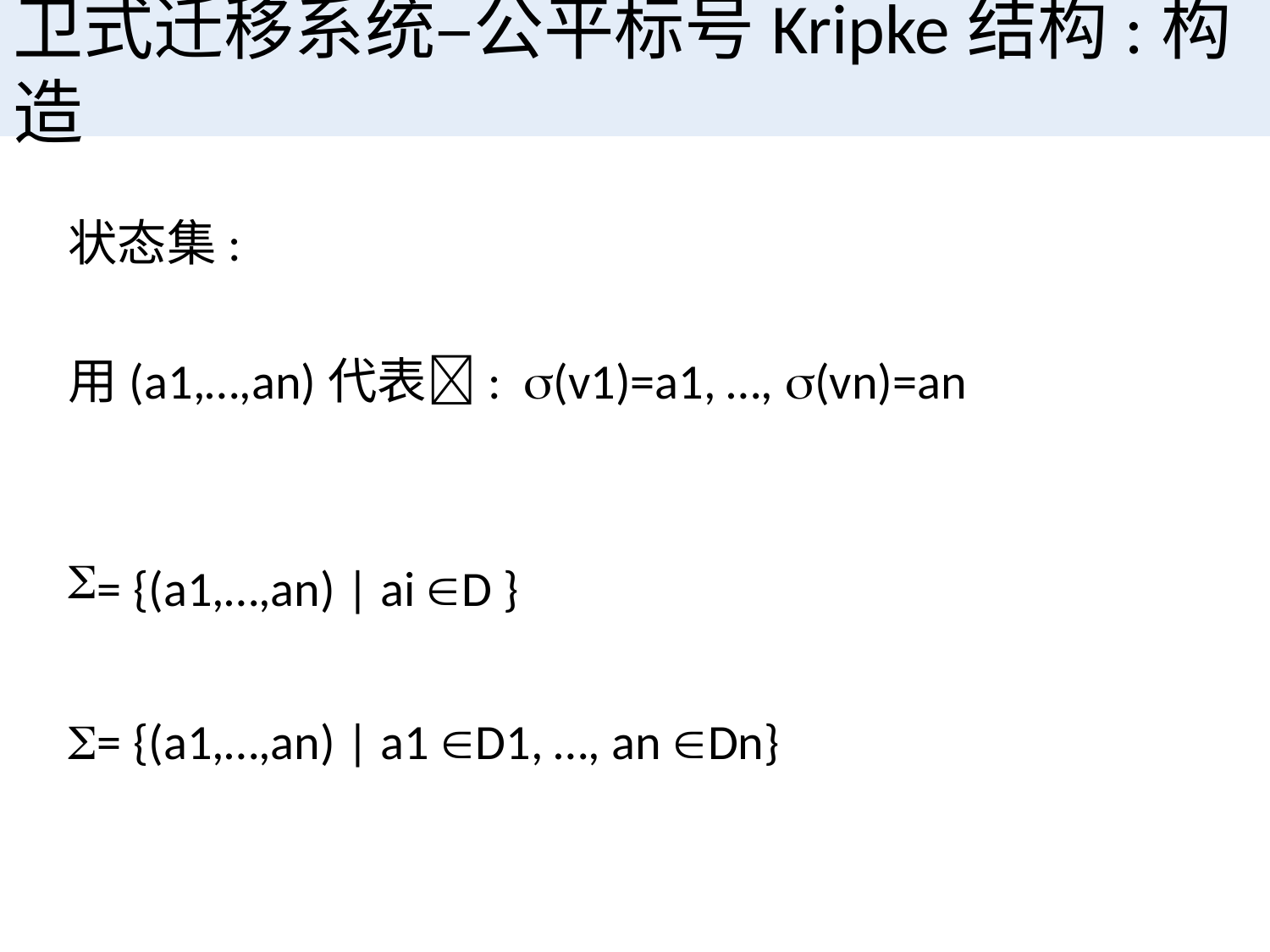

# 卫式迁移系统–公平标号Kripke结构:构造

状态集:

用(a1,…,an)代表σ:  σ(v1)=a1, …, σ(vn)=an

= {(a1,…,an) | ai ∈D }

Σ= {(a1,…,an) | a1 ∈D1, …, an ∈Dn}